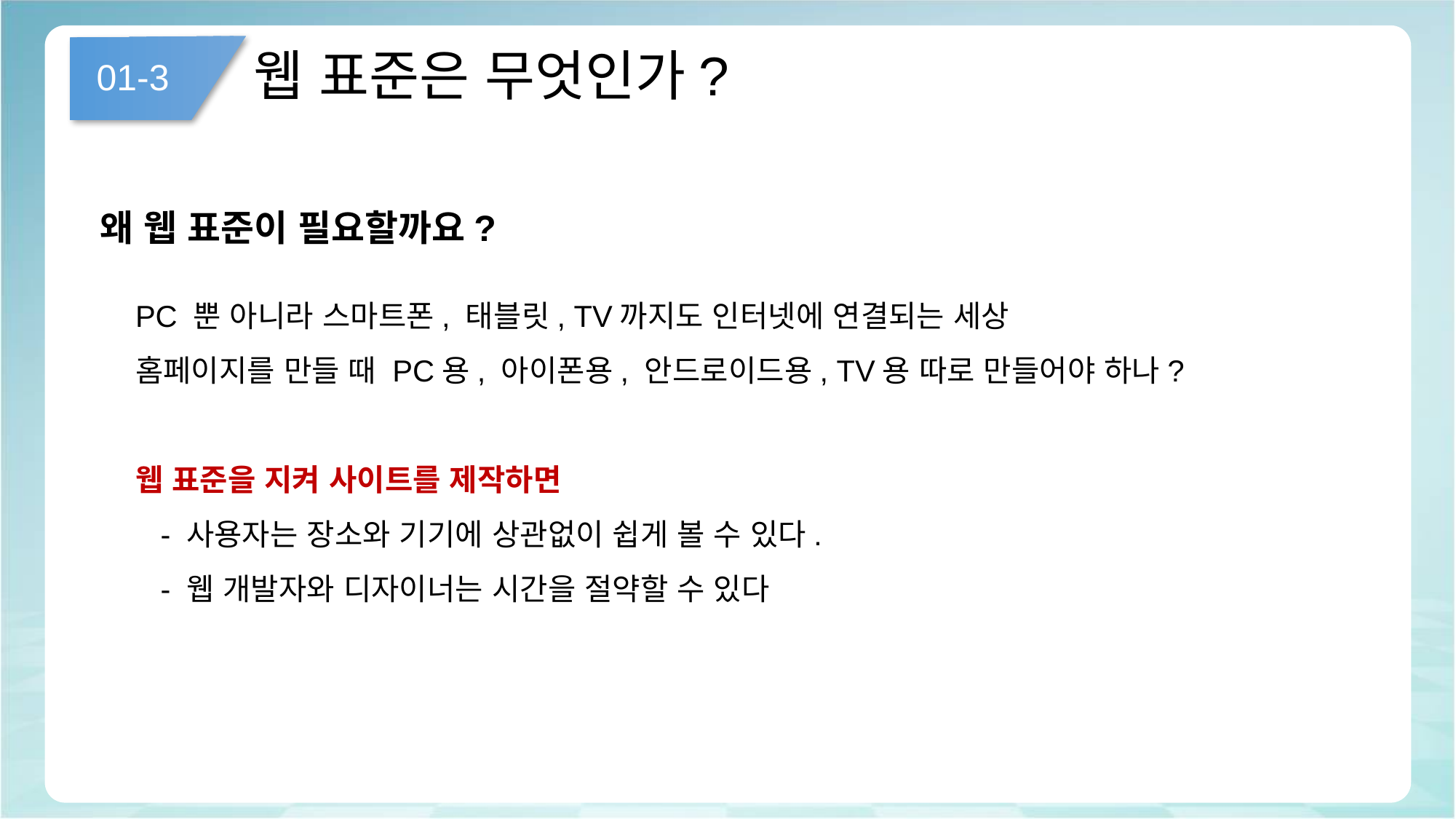

# 웹 표준은 무엇인가?
01-3
왜 웹 표준이 필요할까요?
PC 뿐 아니라 스마트폰, 태블릿, TV까지도 인터넷에 연결되는 세상
홈페이지를 만들 때 PC용, 아이폰용, 안드로이드용, TV용 따로 만들어야 하나?

웹 표준을 지켜 사이트를 제작하면
   - 사용자는 장소와 기기에 상관없이 쉽게 볼 수 있다.
   - 웹 개발자와 디자이너는 시간을 절약할 수 있다